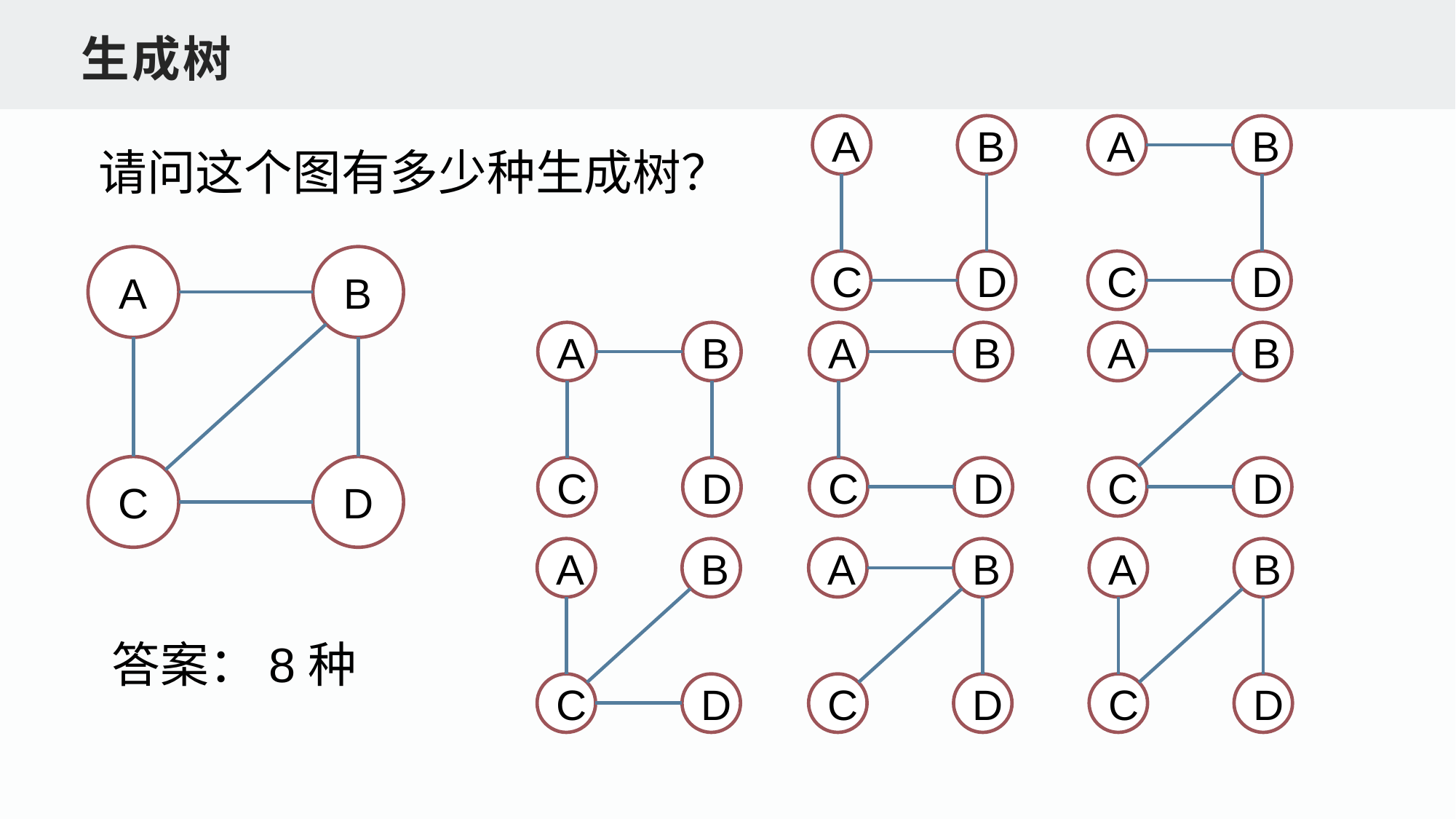

生成树
A
B
C
D
A
B
C
D
请问这个图有多少种生成树？
A
B
C
D
A
B
C
D
A
B
C
D
A
B
C
D
A
B
C
D
A
B
C
D
A
B
C
D
答案：8种
14